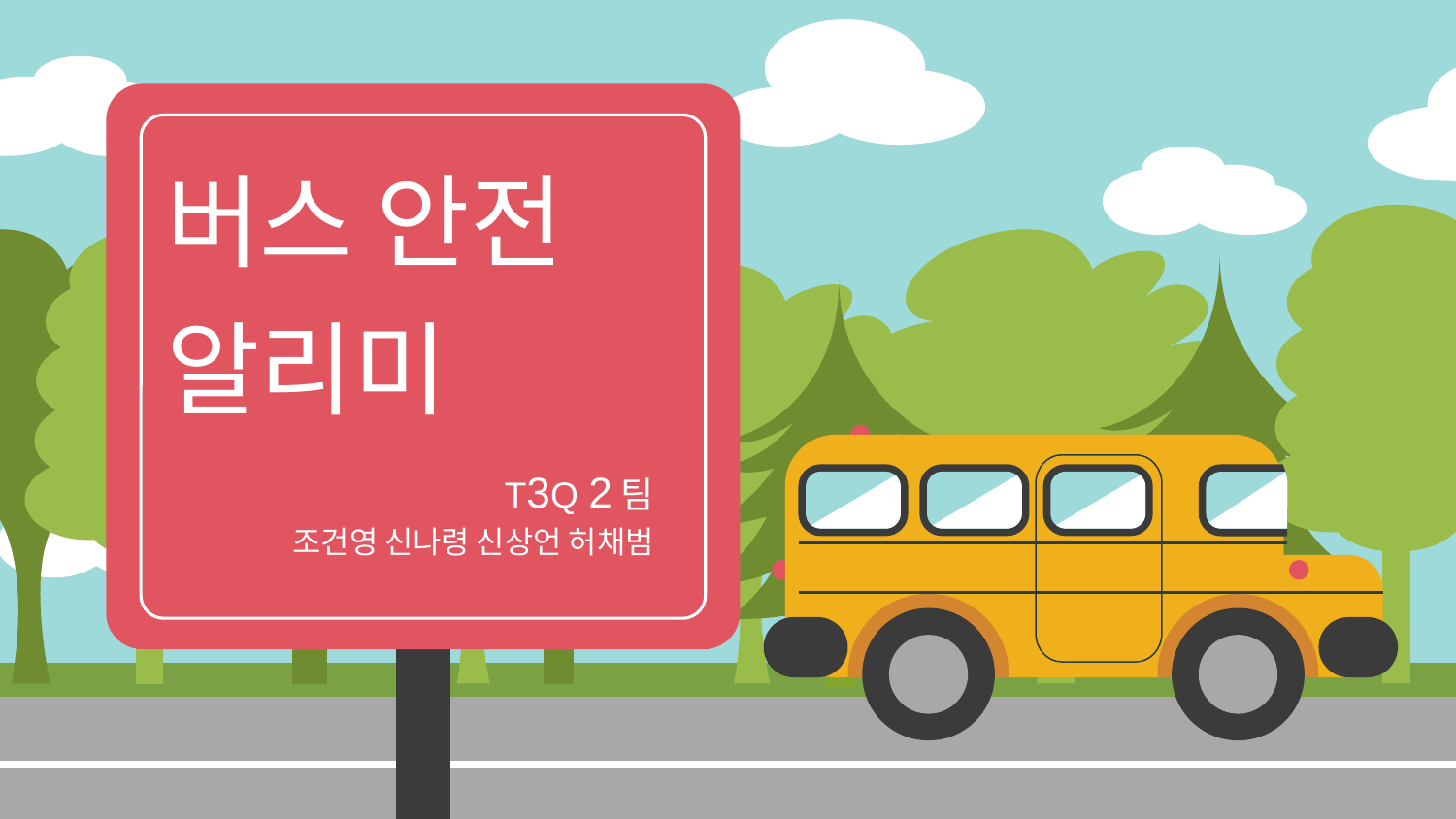

# 버스 안전 알리미

T3Q 2팀
조건영 신나령 신상언 허채범